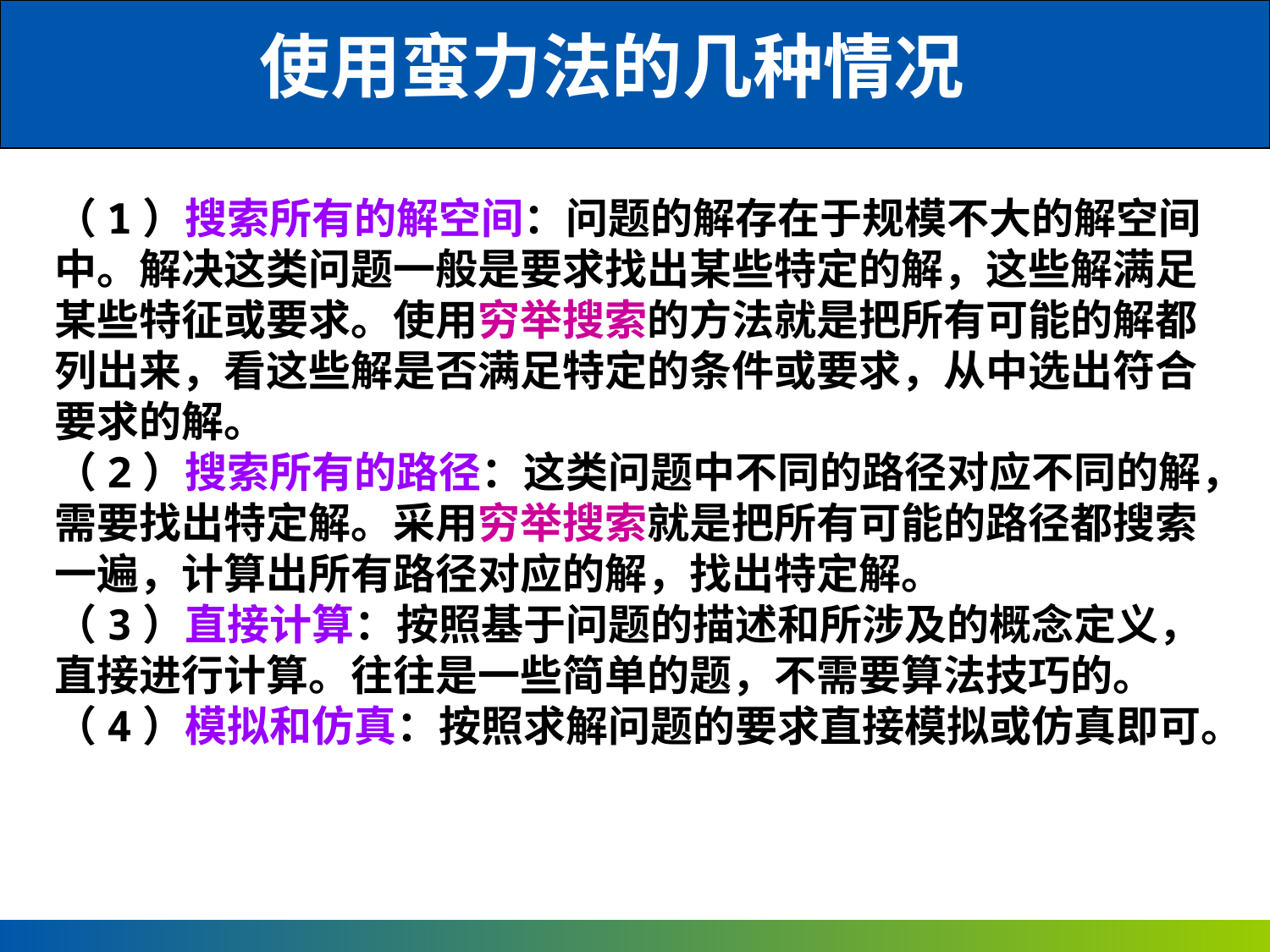

使用蛮力法的几种情况
（1）搜索所有的解空间：问题的解存在于规模不大的解空间中。解决这类问题一般是要求找出某些特定的解，这些解满足某些特征或要求。使用穷举搜索的方法就是把所有可能的解都列出来，看这些解是否满足特定的条件或要求，从中选出符合要求的解。
（2）搜索所有的路径：这类问题中不同的路径对应不同的解，需要找出特定解。采用穷举搜索就是把所有可能的路径都搜索一遍，计算出所有路径对应的解，找出特定解。
（3）直接计算：按照基于问题的描述和所涉及的概念定义，直接进行计算。往往是一些简单的题，不需要算法技巧的。
（4）模拟和仿真：按照求解问题的要求直接模拟或仿真即可。